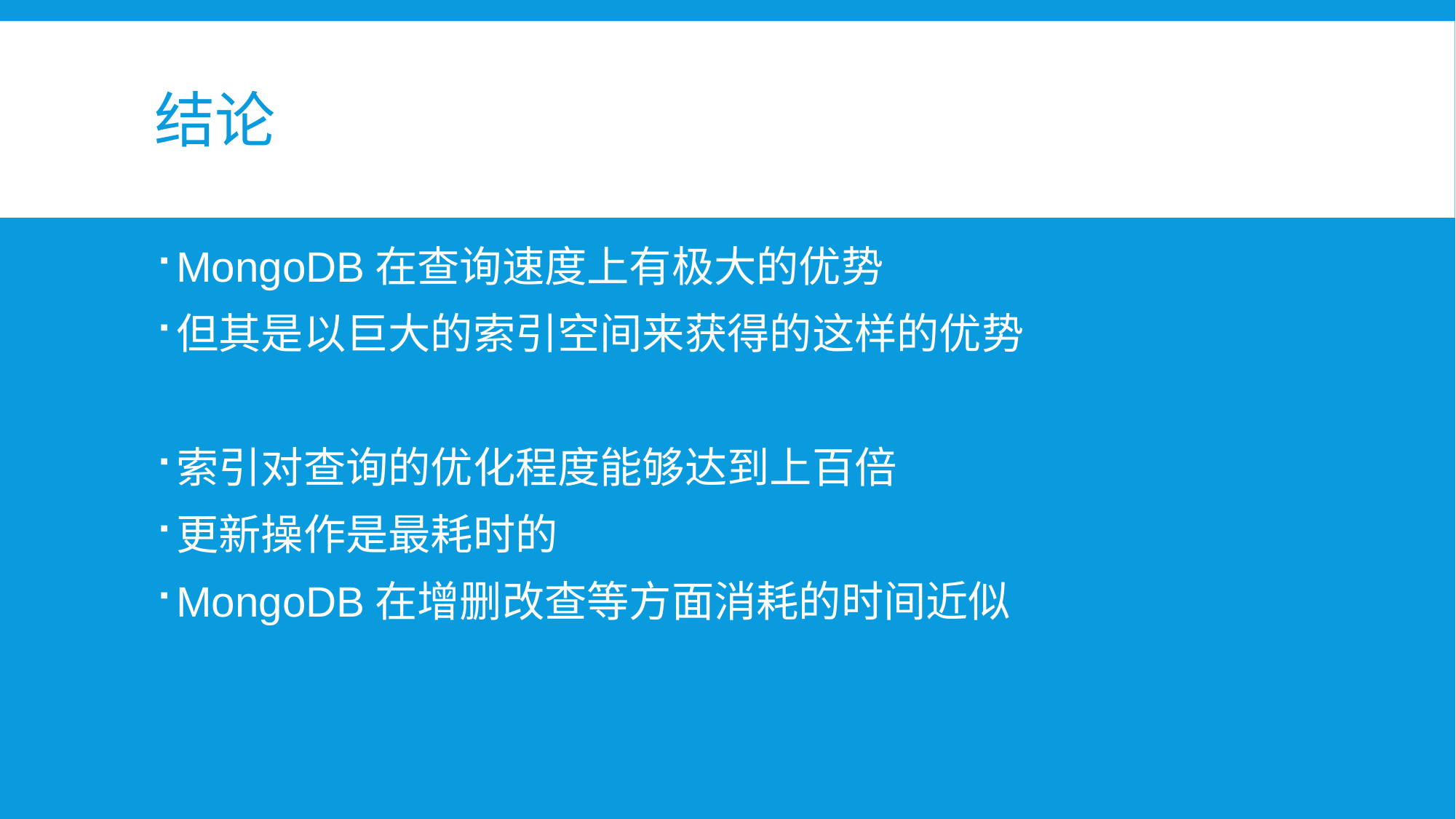

# 结论
MongoDB在查询速度上有极大的优势
但其是以巨大的索引空间来获得的这样的优势

索引对查询的优化程度能够达到上百倍
更新操作是最耗时的
MongoDB在增删改查等方面消耗的时间近似